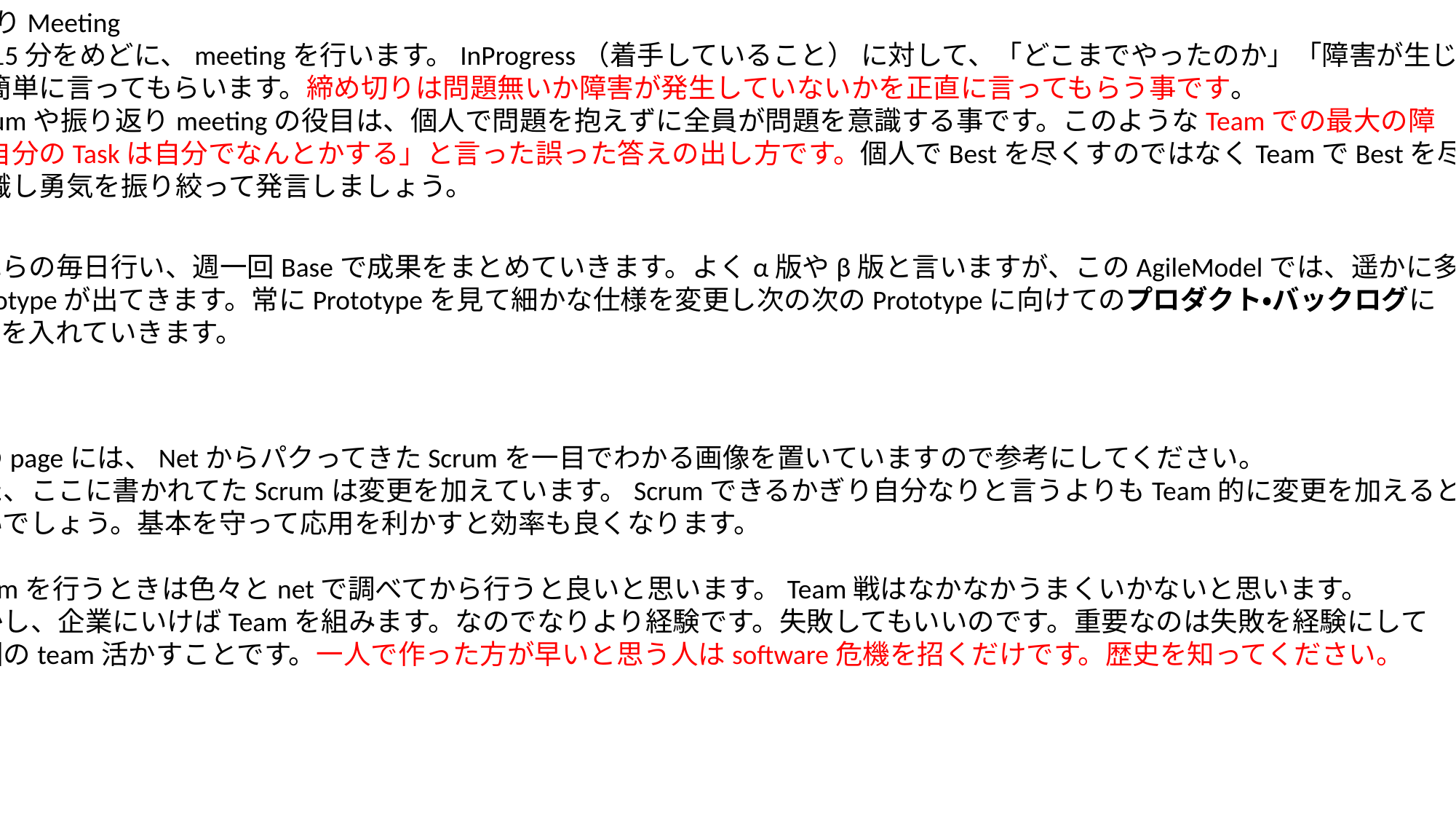

・振り返りMeeting
　終了15分をめどに、meetingを行います。InProgress（着手していること） に対して、「どこまでやったのか」「障害が生じたか」を
口頭で簡単に言ってもらいます。締め切りは問題無いか障害が発生していないかを正直に言ってもらう事です。
DailyScrumや振り返りmeetingの役目は、個人で問題を抱えずに全員が問題を意識する事です。このようなTeamでの最大の障
害は「自分のTaskは自分でなんとかする」と言った誤った答えの出し方です。個人でBestを尽くすのではなくTeamでBestを尽くす
事を意識し勇気を振り絞って発言しましょう。
これらの毎日行い、週一回Baseで成果をまとめていきます。よくα版やβ版と言いますが、このAgileModelでは、遥かに多い
Prototypeが出てきます。常にPrototypeを見て細かな仕様を変更し次の次のPrototypeに向けてのプロダクト・バックログに
Taskを入れていきます。
次のpageには、NetからパクってきたScrumを一目でわかる画像を置いていますので参考にしてください。
また、ここに書かれてたScrumは変更を加えています。Scrumできるかぎり自分なりと言うよりもTeam的に変更を加えると
良いでしょう。基本を守って応用を利かすと効率も良くなります。

Scrumを行うときは色々とnetで調べてから行うと良いと思います。Team戦はなかなかうまくいかないと思います。
しかし、企業にいけばTeamを組みます。なのでなりより経験です。失敗してもいいのです。重要なのは失敗を経験にして
次回のteam活かすことです。一人で作った方が早いと思う人はsoftware危機を招くだけです。歴史を知ってください。